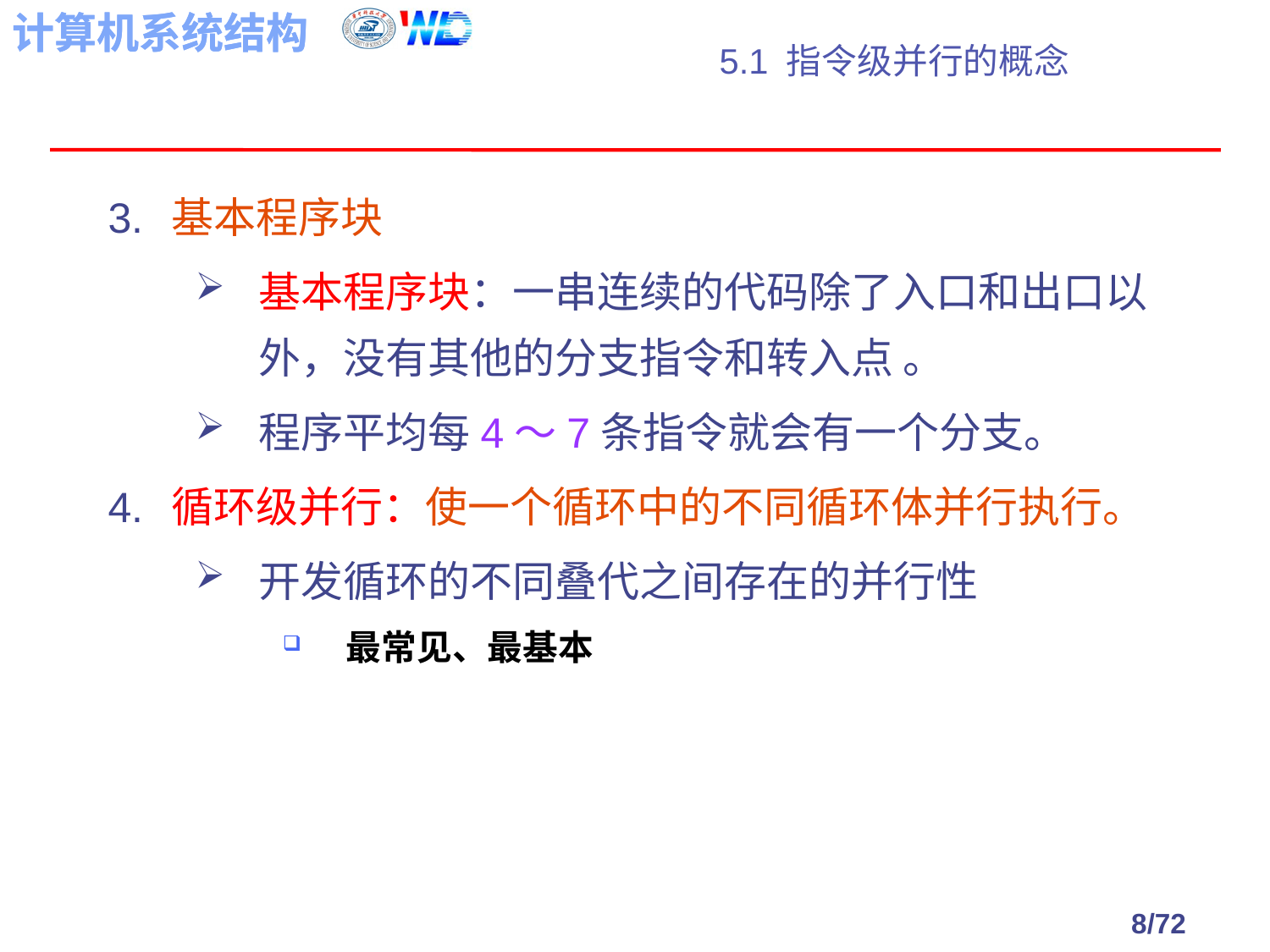

# 5.1 指令级并行的概念
基本程序块
基本程序块：一串连续的代码除了入口和出口以外，没有其他的分支指令和转入点 。
程序平均每4～7条指令就会有一个分支。
循环级并行：使一个循环中的不同循环体并行执行。
开发循环的不同叠代之间存在的并行性
最常见、最基本